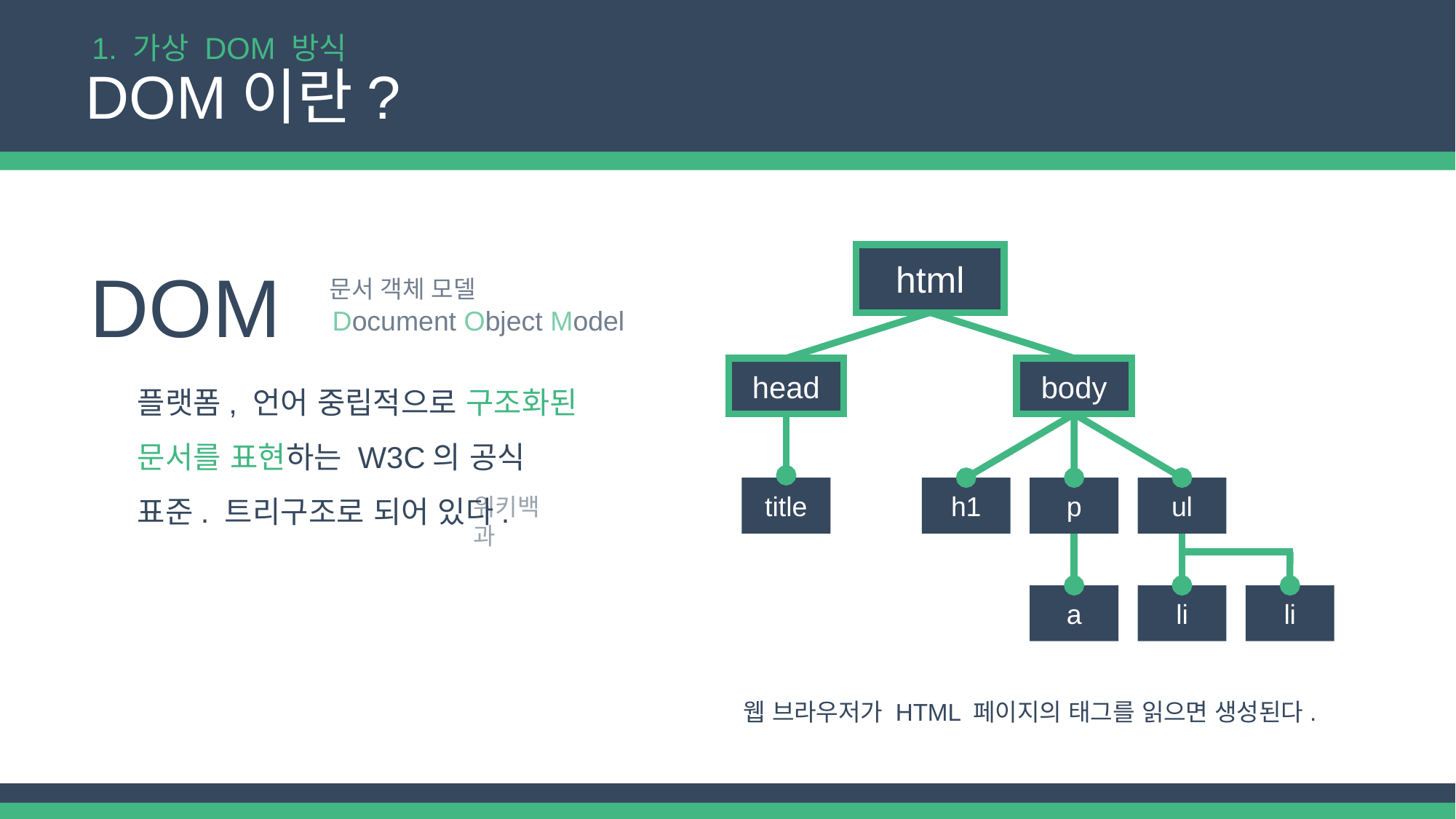

1. 가상 DOM 방식
DOM이란?
html
head
body
title
h1
p
ul
a
li
li
DOM
문서 객체 모델
Document Object Model
플랫폼, 언어 중립적으로 구조화된 문서를 표현하는 W3C의 공식 표준. 트리구조로 되어 있다.
위키백과
웹 브라우저가 HTML 페이지의 태그를 읽으면 생성된다.